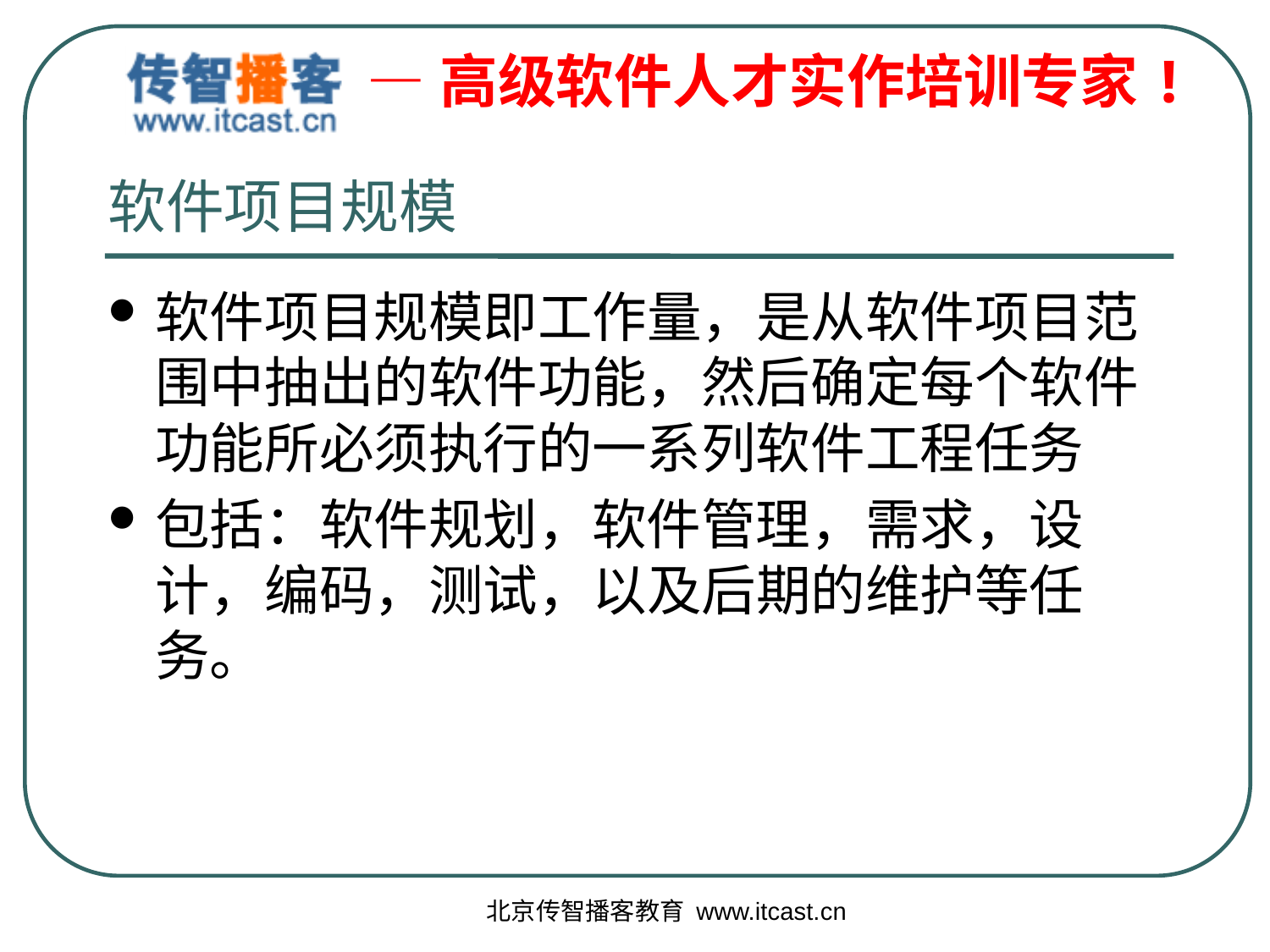

# 软件项目规模
软件项目规模即工作量，是从软件项目范围中抽出的软件功能，然后确定每个软件功能所必须执行的一系列软件工程任务
包括：软件规划，软件管理，需求，设计，编码，测试，以及后期的维护等任务。

北京传智播客教育 www.itcast.cn